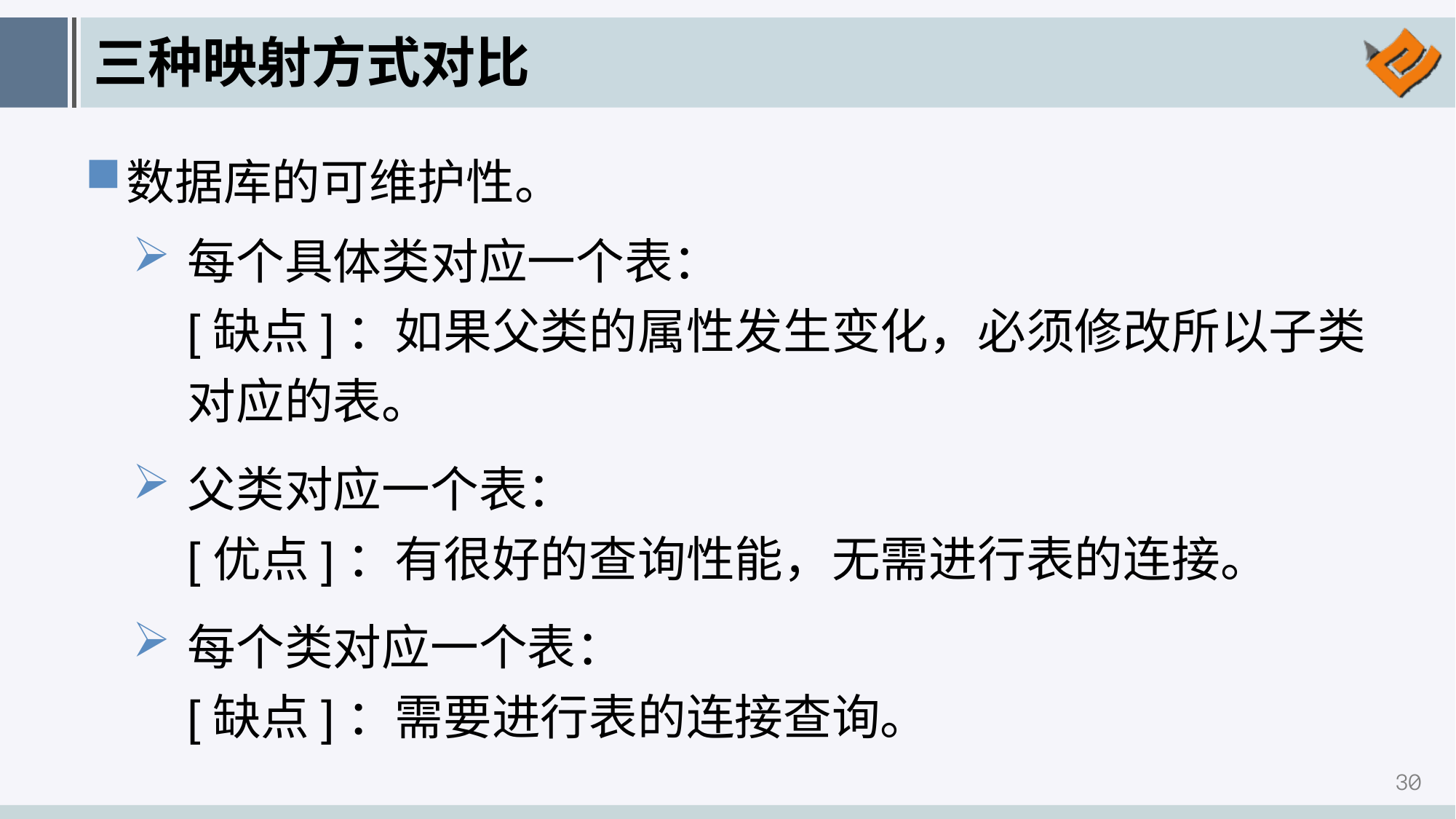

# 三种映射方式对比
数据库的可维护性。
每个具体类对应一个表：
[缺点]：如果父类的属性发生变化，必须修改所以子类对应的表。
父类对应一个表：
[优点]：有很好的查询性能，无需进行表的连接。
每个类对应一个表：
[缺点]：需要进行表的连接查询。